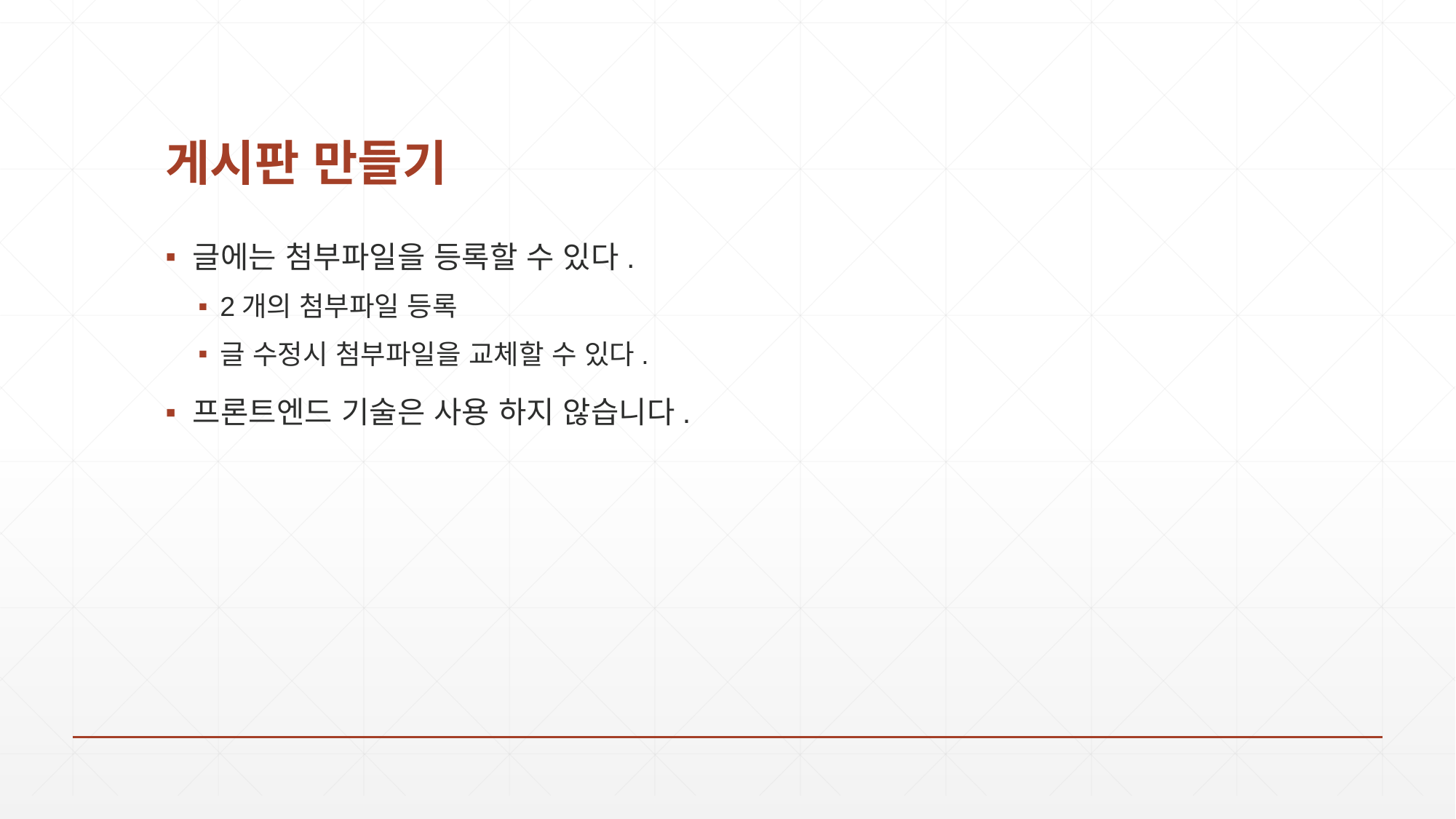

# 게시판 만들기
글에는 첨부파일을 등록할 수 있다.
2개의 첨부파일 등록
글 수정시 첨부파일을 교체할 수 있다.
프론트엔드 기술은 사용 하지 않습니다.